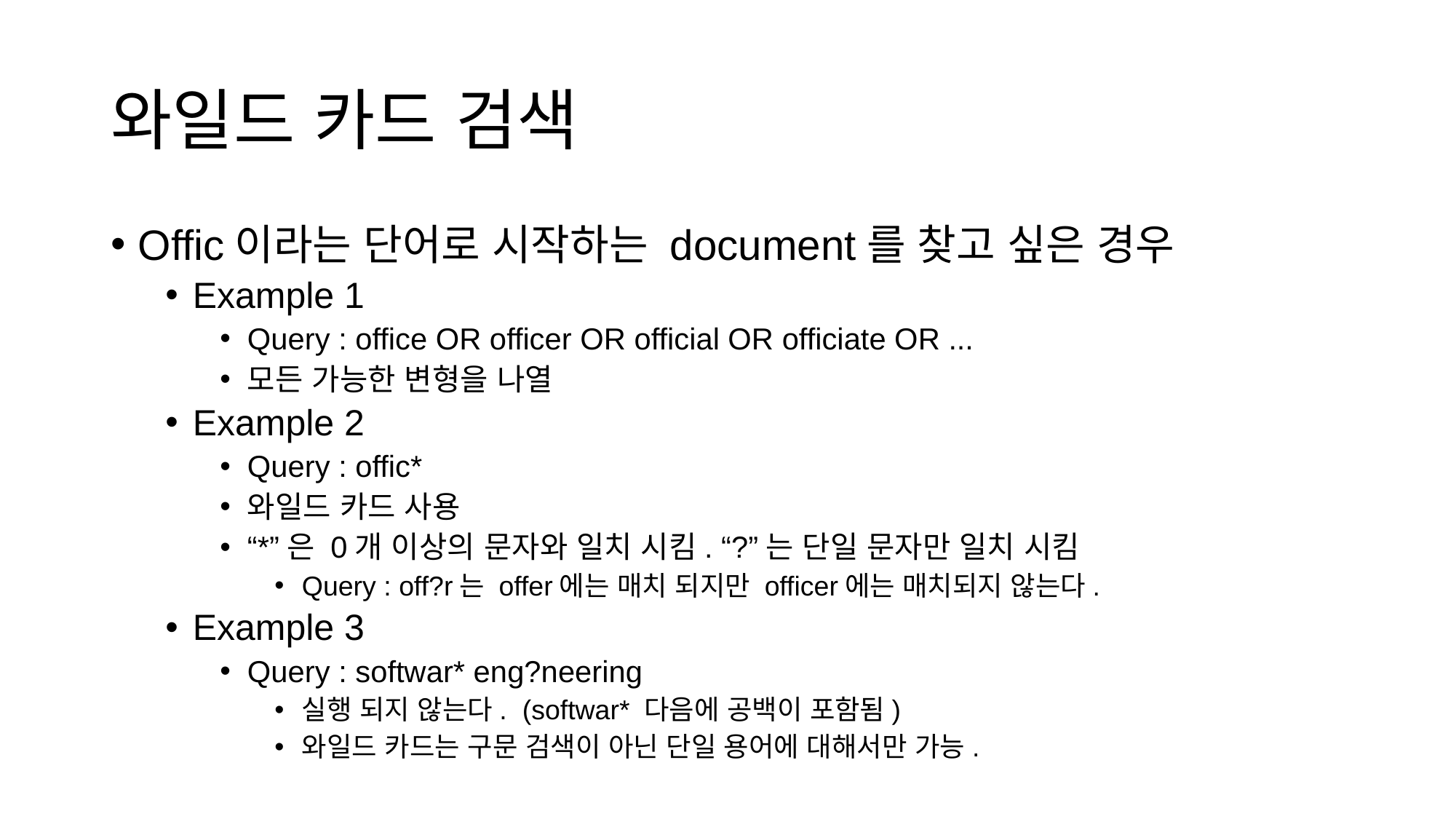

# 와일드 카드 검색
Offic이라는 단어로 시작하는 document를 찾고 싶은 경우
Example 1
Query : office OR officer OR official OR officiate OR ...
모든 가능한 변형을 나열
Example 2
Query : offic*
와일드 카드 사용
“*”은 0개 이상의 문자와 일치 시킴. “?”는 단일 문자만 일치 시킴
Query : off?r는 offer에는 매치 되지만 officer에는 매치되지 않는다.
Example 3
Query : softwar* eng?neering
실행 되지 않는다.  (softwar* 다음에 공백이 포함됨)
와일드 카드는 구문 검색이 아닌 단일 용어에 대해서만 가능.